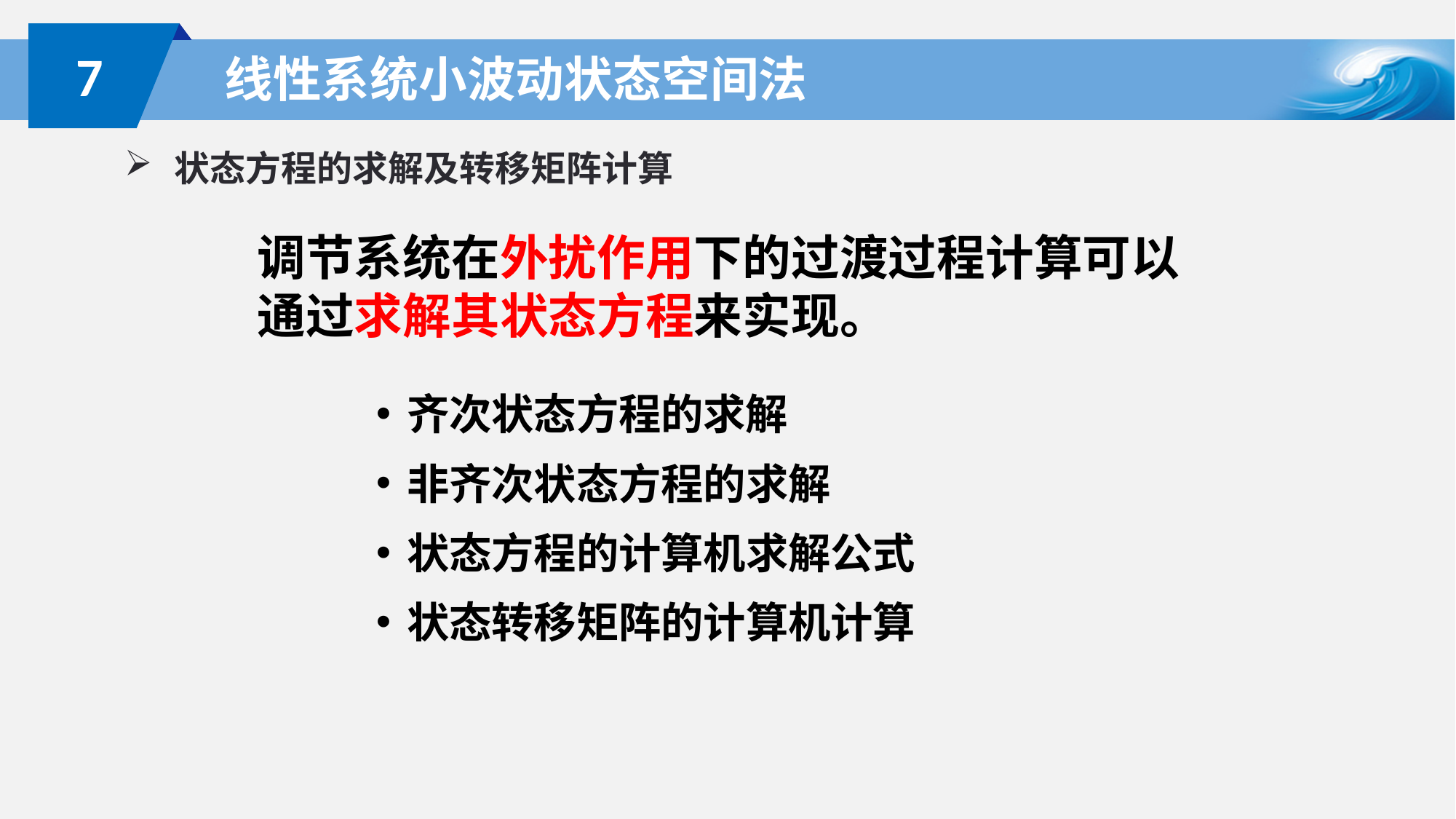

7
# 线性系统小波动状态空间法
状态方程的求解及转移矩阵计算
调节系统在外扰作用下的过渡过程计算可以通过求解其状态方程来实现。
齐次状态方程的求解
非齐次状态方程的求解
状态方程的计算机求解公式
状态转移矩阵的计算机计算